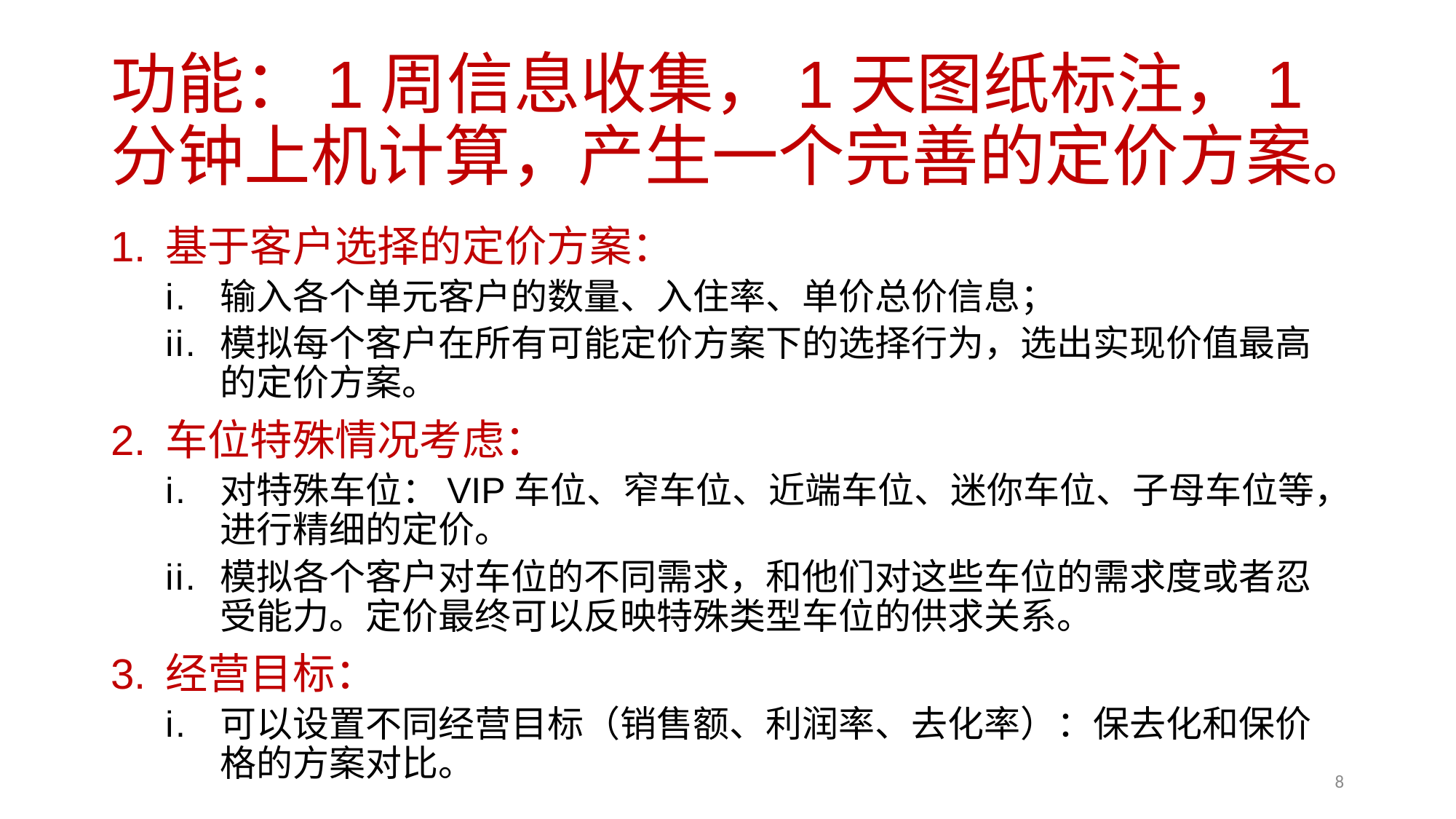

# 功能：1周信息收集，1天图纸标注，1分钟上机计算，产生一个完善的定价方案。
基于客户选择的定价方案：
输入各个单元客户的数量、入住率、单价总价信息；
模拟每个客户在所有可能定价方案下的选择行为，选出实现价值最高的定价方案。
车位特殊情况考虑：
对特殊车位：VIP车位、窄车位、近端车位、迷你车位、子母车位等，进行精细的定价。
模拟各个客户对车位的不同需求，和他们对这些车位的需求度或者忍受能力。定价最终可以反映特殊类型车位的供求关系。
经营目标：
可以设置不同经营目标（销售额、利润率、去化率）：保去化和保价格的方案对比。